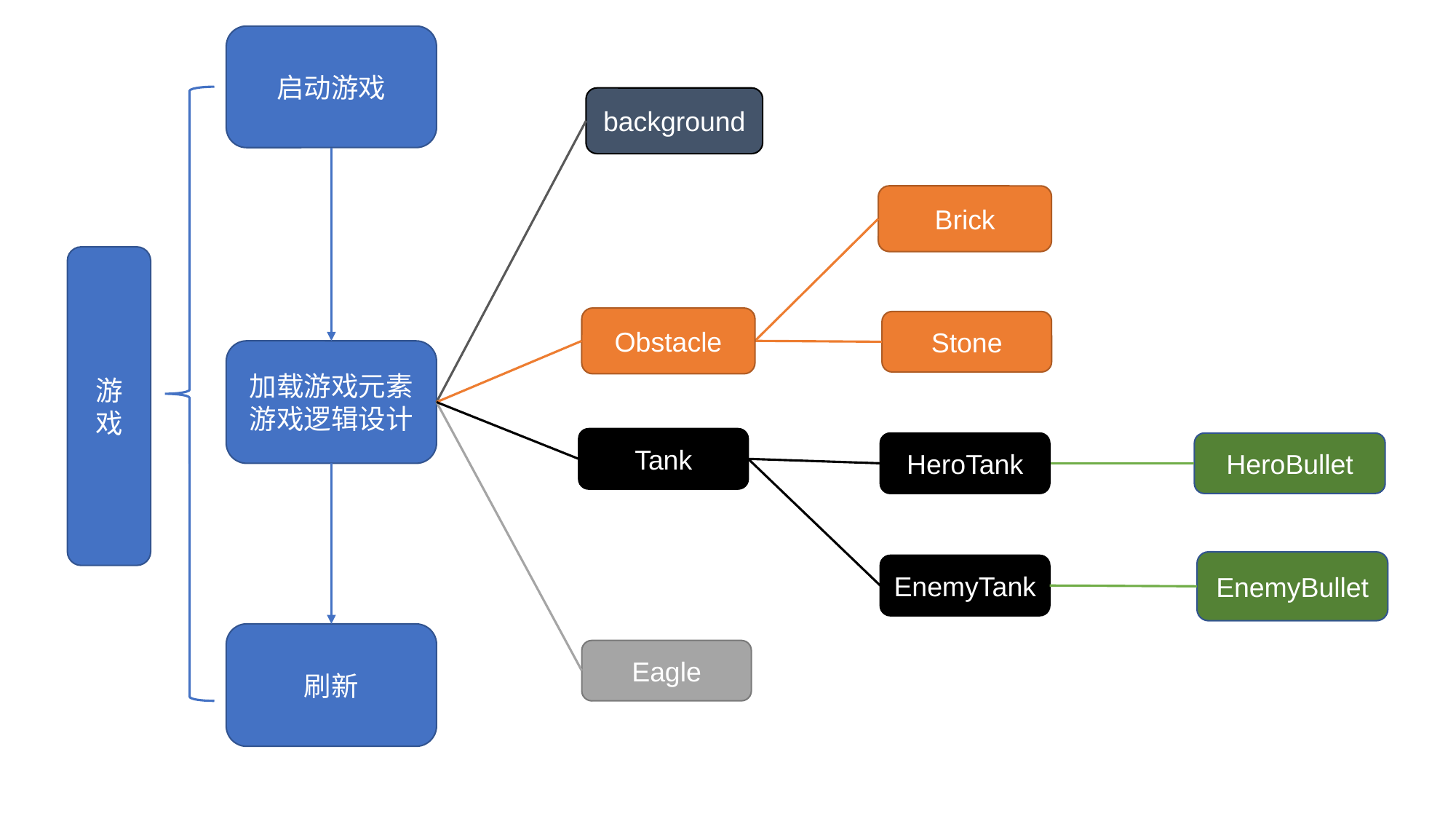

启动游戏

background
Brick
游戏
Obstacle
Stone
加载游戏元素
游戏逻辑设计
Tank
HeroTank
HeroBullet
EnemyBullet
EnemyTank
刷新
Eagle